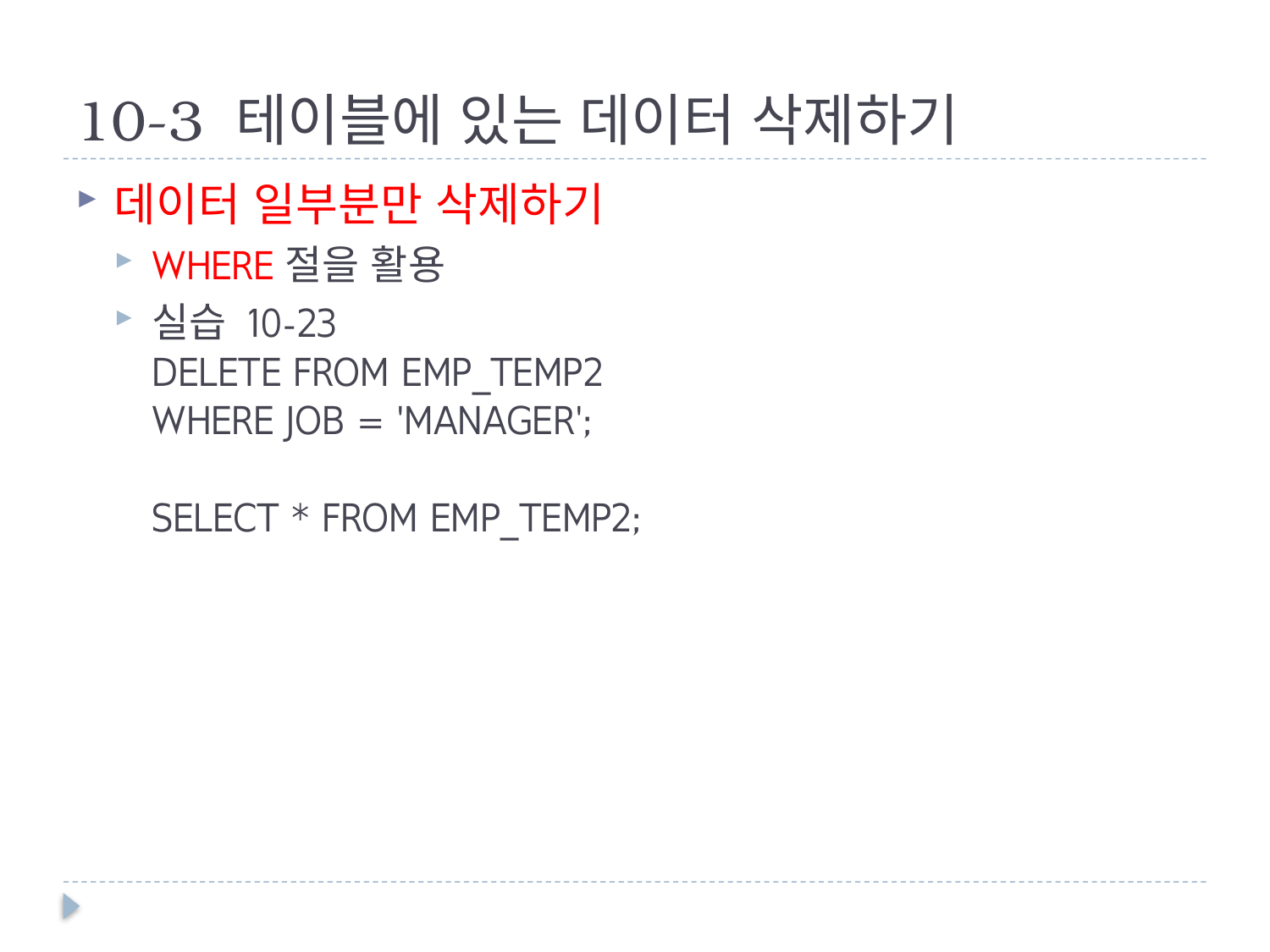

# 10-3 테이블에 있는 데이터 삭제하기
데이터 일부분만 삭제하기
WHERE절을 활용
실습 10-23
DELETE FROM EMP_TEMP2
WHERE JOB = 'MANAGER';
SELECT * FROM EMP_TEMP2;